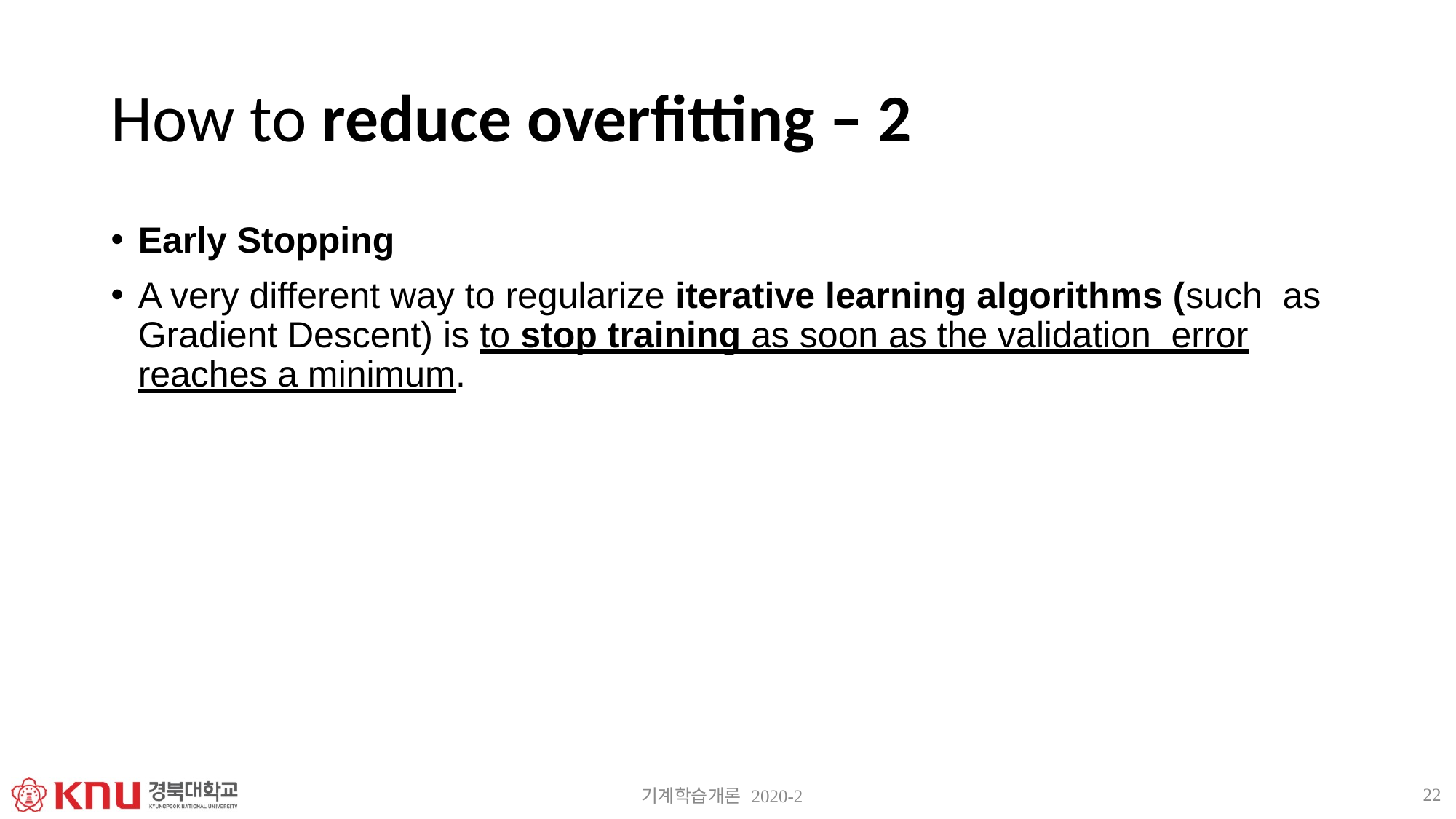

# How to reduce overfitting – 2
Early Stopping
A very different way to regularize iterative learning algorithms (such  as Gradient Descent) is to stop training as soon as the validation  error reaches a minimum.
22
기계학습개론 2020-2